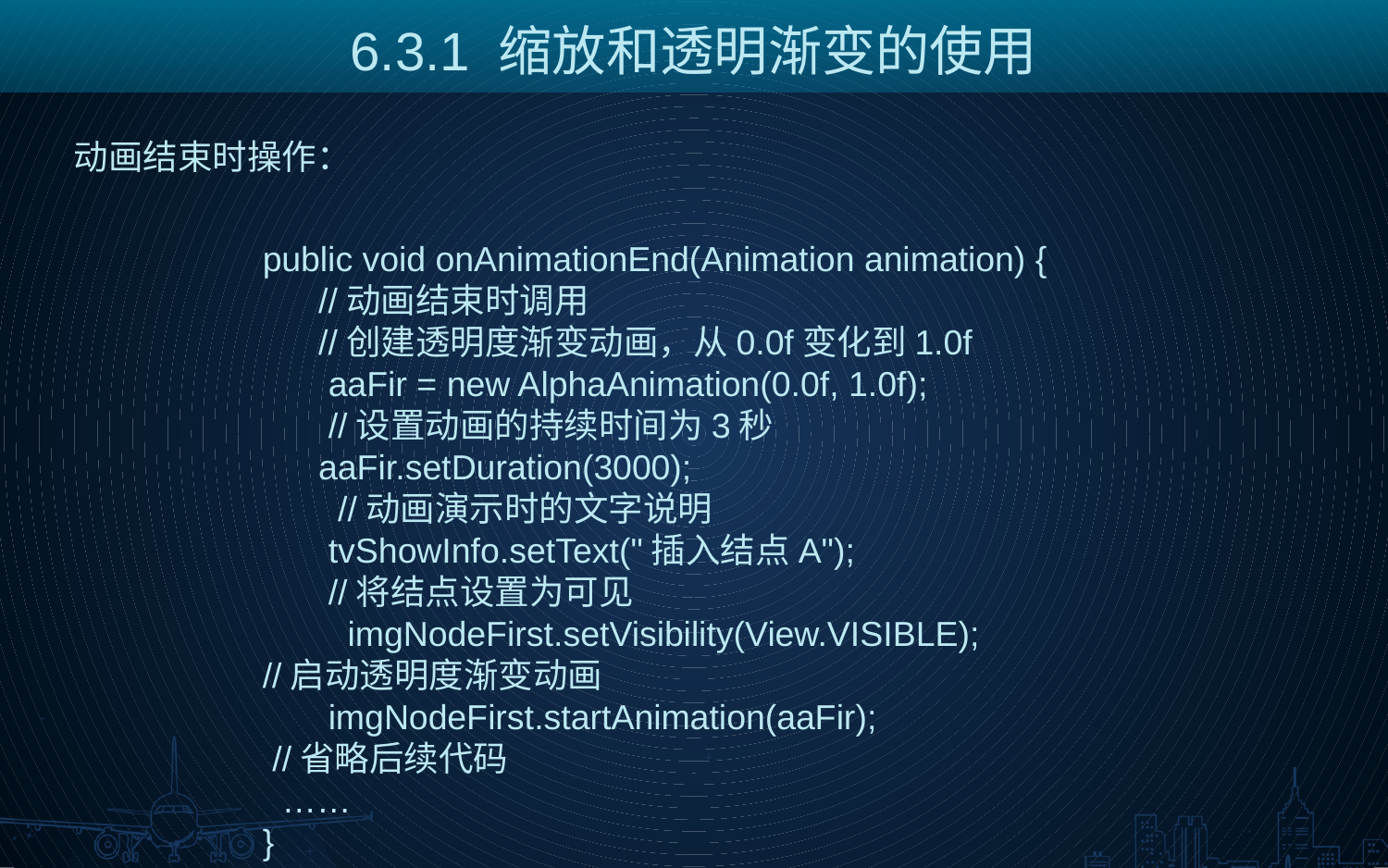

6.3.1 缩放和透明渐变的使用
动画结束时操作：
public void onAnimationEnd(Animation animation) {	                		//动画结束时调用
	//创建透明度渐变动画，从0.0f变化到1.0f
	 aaFir = new AlphaAnimation(0.0f, 1.0f);
	 //设置动画的持续时间为3秒
	aaFir.setDuration(3000);
	  //动画演示时的文字说明
	 tvShowInfo.setText("插入结点A");
	 //将结点设置为可见
	   imgNodeFirst.setVisibility(View.VISIBLE);
//启动透明度渐变动画
	 imgNodeFirst.startAnimation(aaFir);
 //省略后续代码
  ……
}